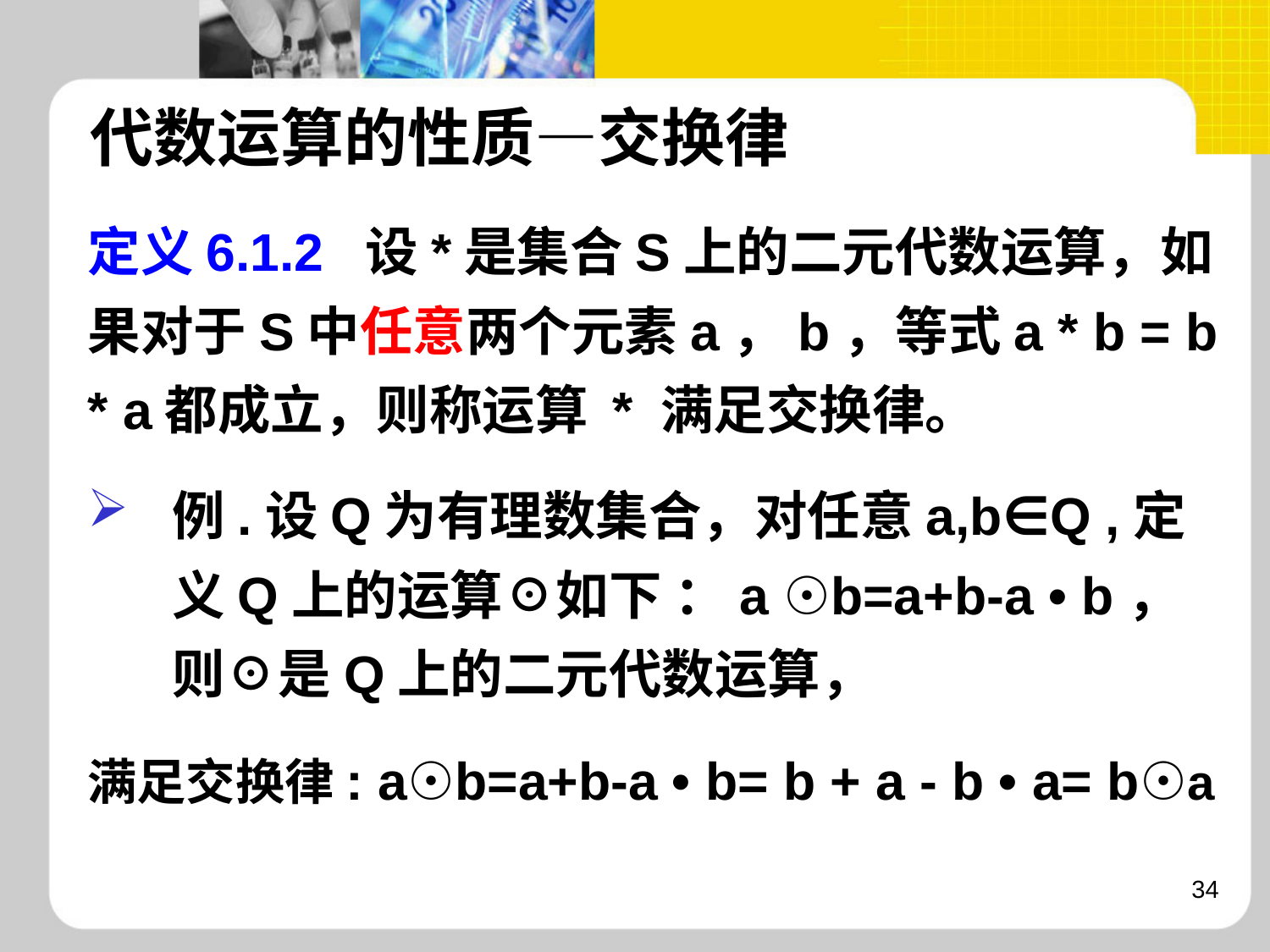

代数运算的性质—交换律
定义6.1.2  设*是集合S上的二元代数运算，如果对于S中任意两个元素a，b，等式a * b = b * a都成立，则称运算 * 满足交换律。
例.设Q为有理数集合，对任意a,b∈Q ,定义Q上的运算☉如下 ：a ☉b=a+b-a • b，则☉是Q上的二元代数运算，
满足交换律: a☉b=a+b-a • b= b + a - b • a= b☉a

34